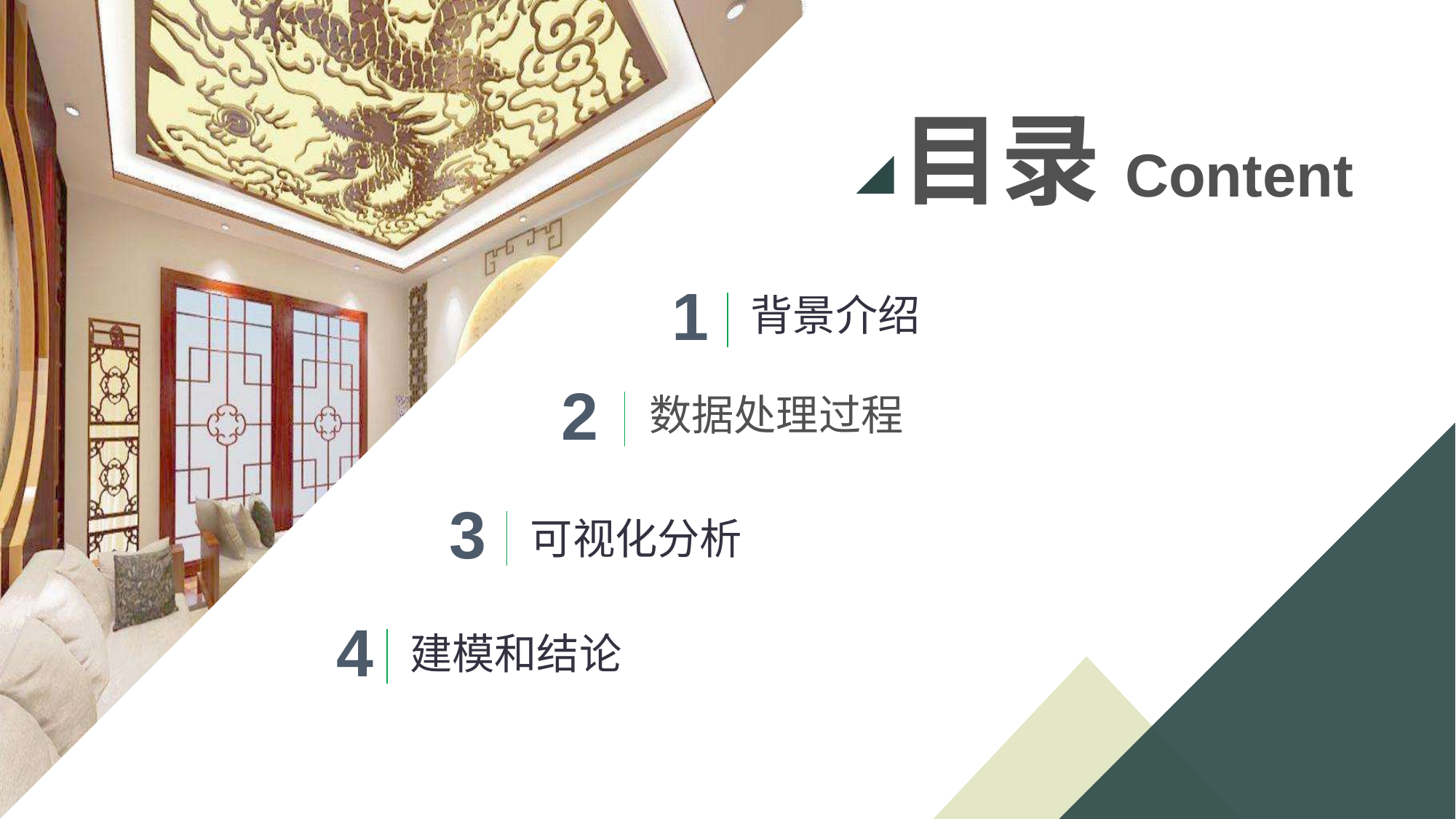

目录Content

1
背景介绍
2
数据处理过程

3
可视化分析
4
建模和结论